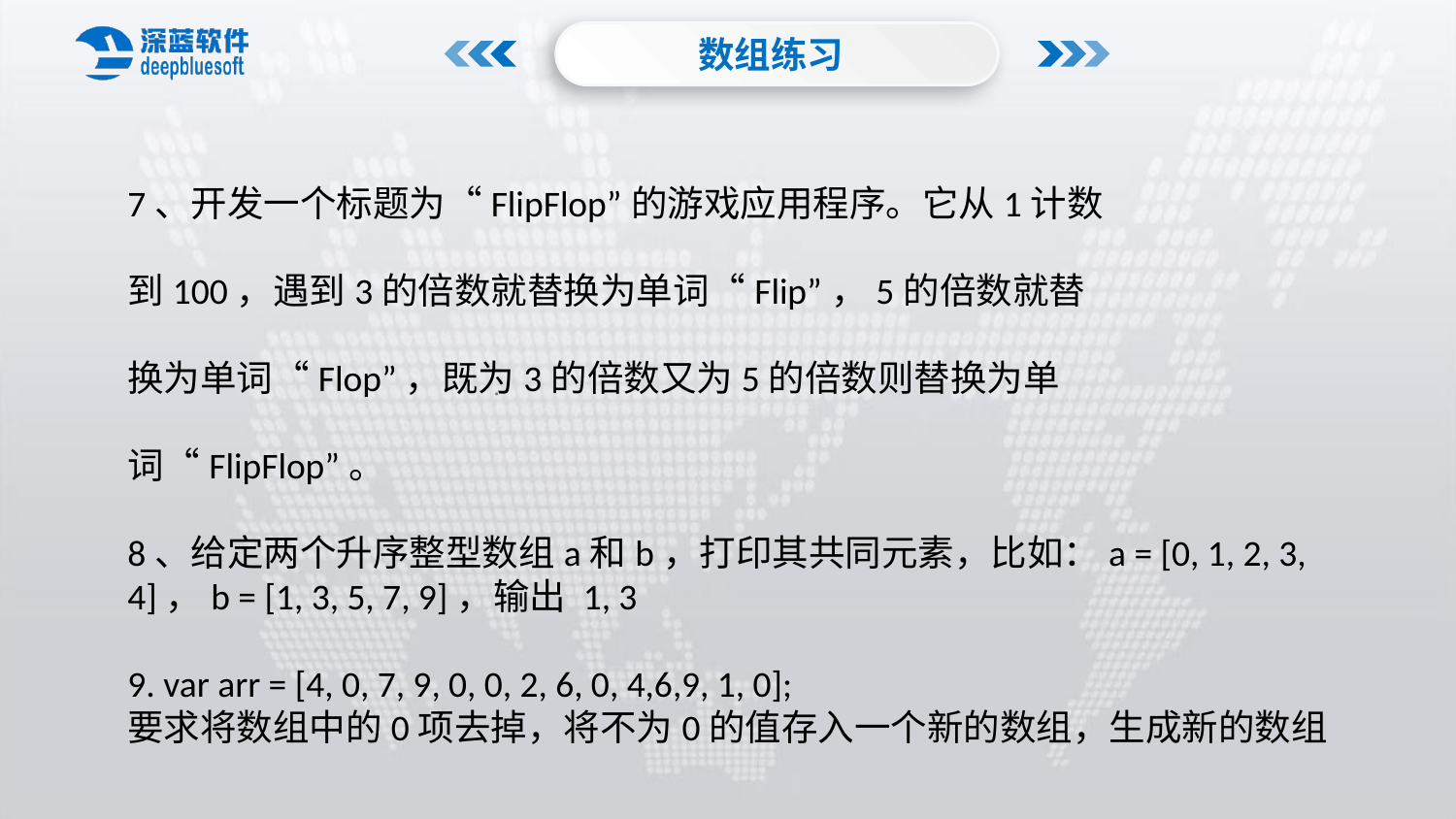

数组练习

7、开发一个标题为“FlipFlop”的游戏应用程序。它从1计数

到100，遇到3的倍数就替换为单词“Flip”，5的倍数就替

换为单词“Flop”，既为3的倍数又为5的倍数则替换为单

词“FlipFlop”。

8、给定两个升序整型数组a和b，打印其共同元素，比如：a = [0, 1, 2, 3, 4]，b = [1, 3, 5, 7, 9]，输出 1, 3

9. var arr = [4, 0, 7, 9, 0, 0, 2, 6, 0, 4,6,9, 1, 0];
要求将数组中的0项去掉，将不为0的值存入一个新的数组，生成新的数组